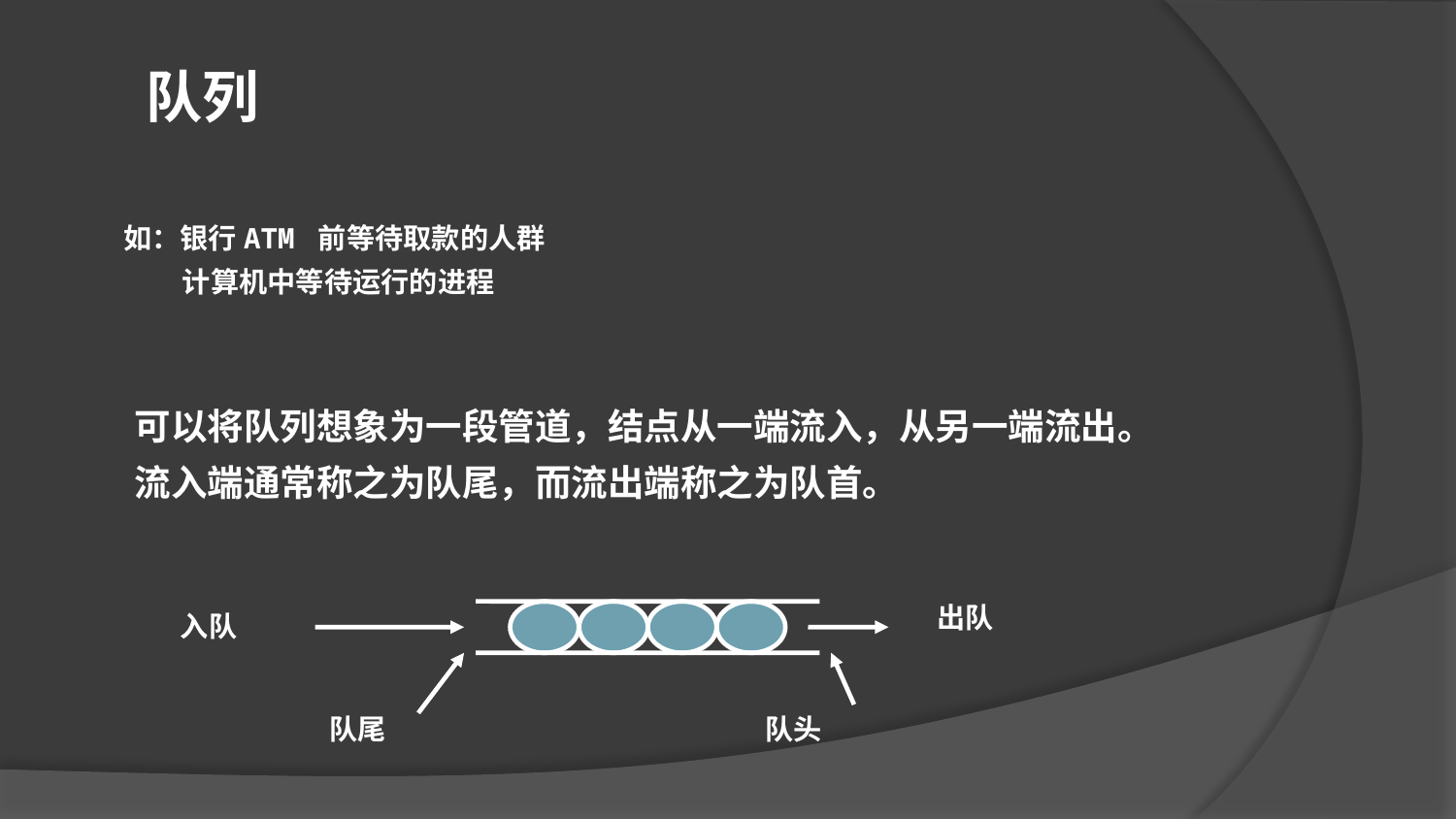

队列
如：银行ATM 前等待取款的人群
        计算机中等待运行的进程
可以将队列想象为一段管道，结点从一端流入，从另一端流出。流入端通常称之为队尾，而流出端称之为队首。
出队
入队

队尾
队头